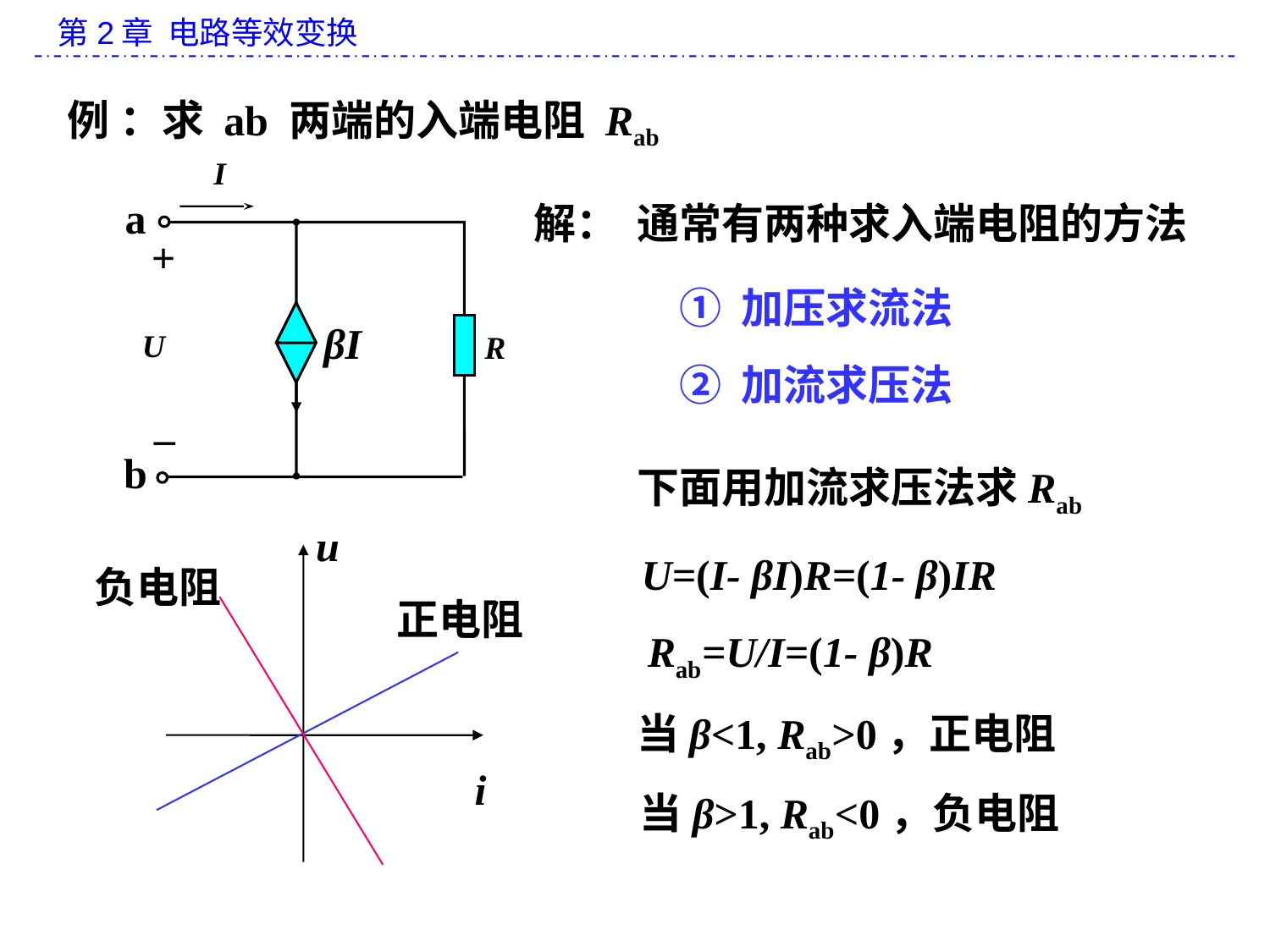

例 ：求 ab 两端的入端电阻 Rab
I
a

+

βI
U
R

_
b

解：
通常有两种求入端电阻的方法
① 加压求流法
② 加流求压法
下面用加流求压法求Rab
u

正电阻

i
U=(I- βI)R=(1- β)IR
负电阻

Rab=U/I=(1- β)R
当β<1, Rab>0，正电阻
当β>1, Rab<0，负电阻